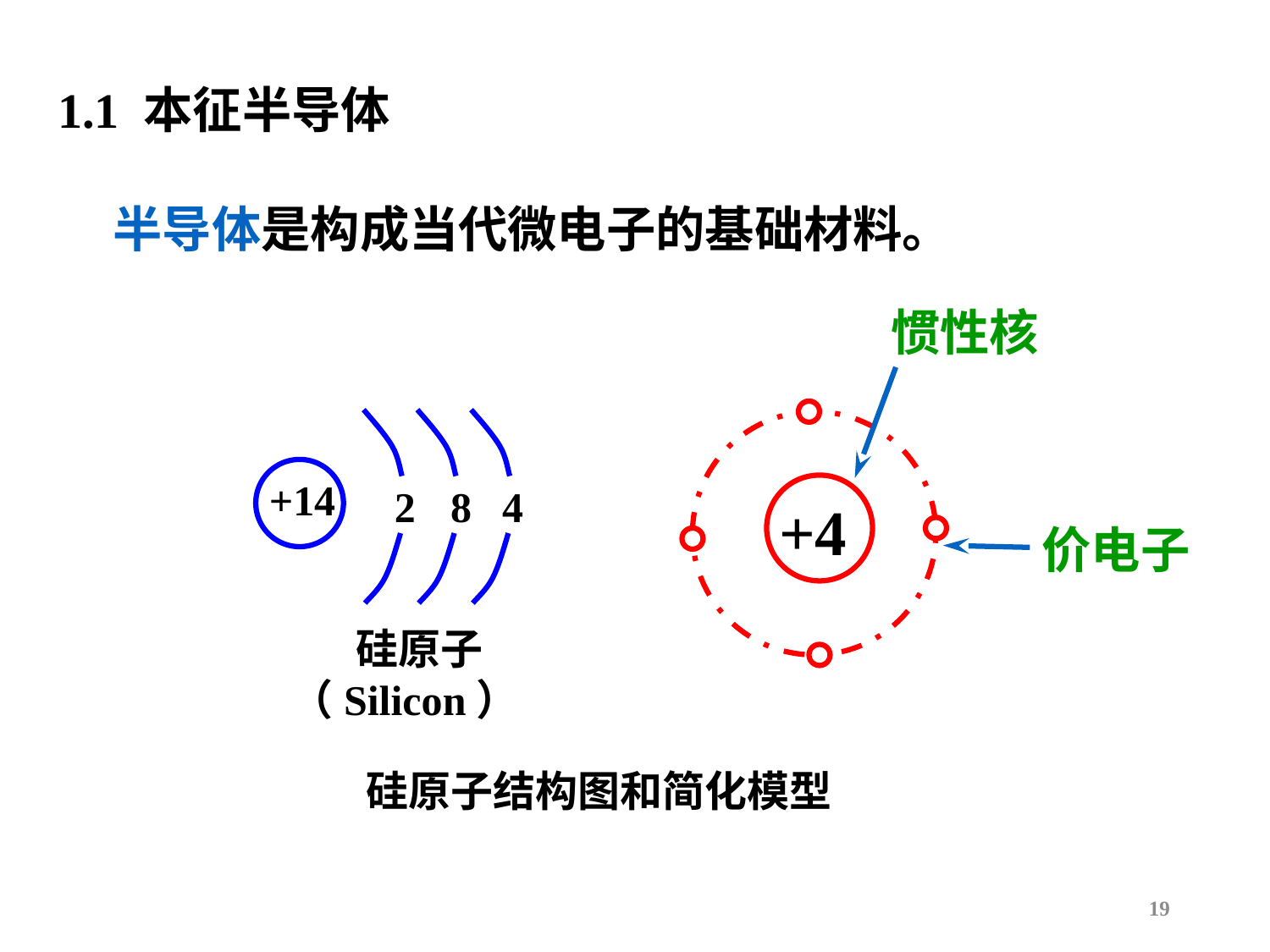

1.1 本征半导体
半导体是构成当代微电子的基础材料。
惯性核

+4

+14
2
8
4

价电子

  硅原子（Silicon）
硅原子结构图和简化模型
19